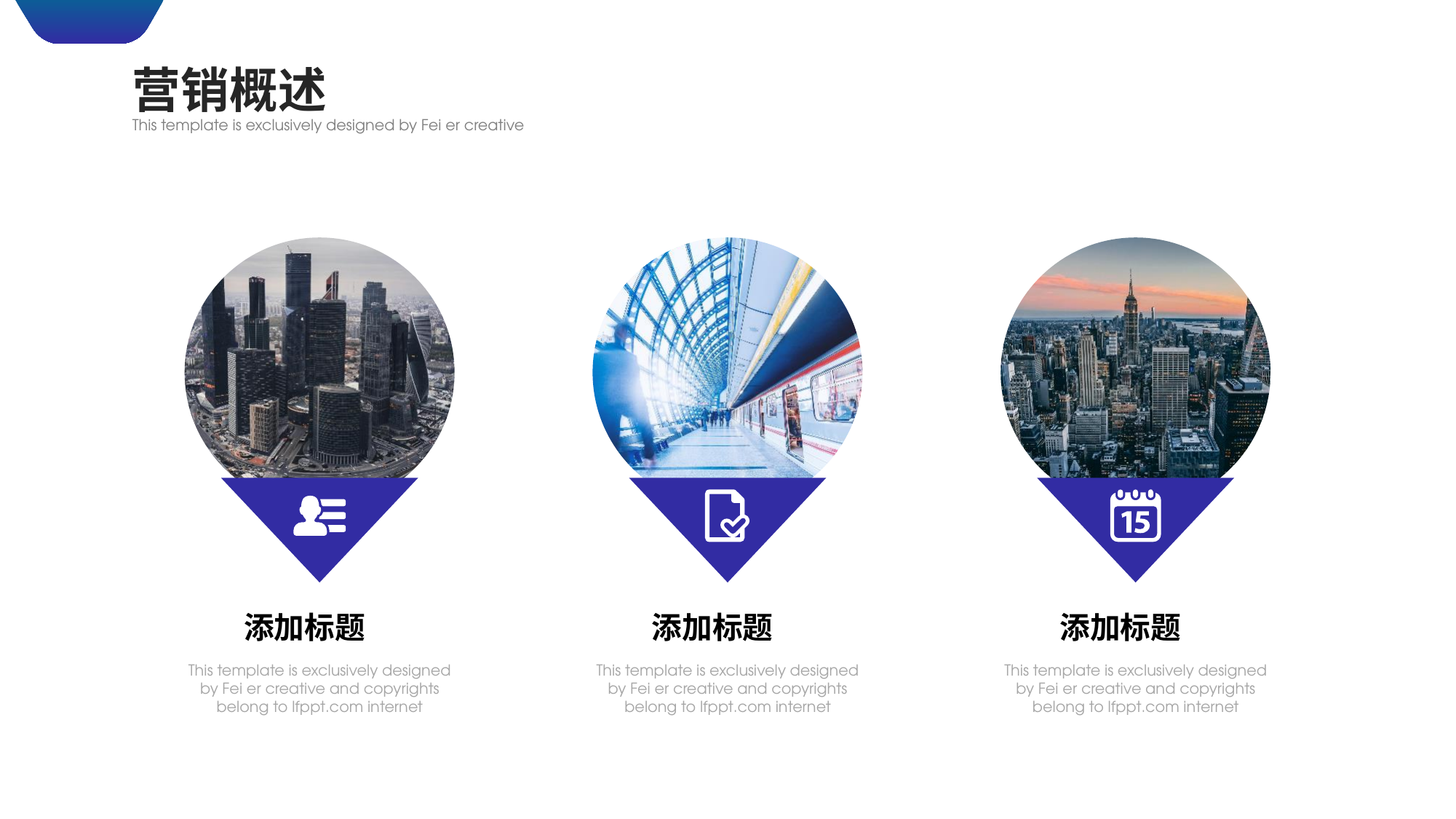

营销概述
This template is exclusively designed by Fei er creative

添加标题
This template is exclusively designed by Fei er creative and copyrights belong to lfppt.com internet
添加标题
This template is exclusively designed by Fei er creative and copyrights belong to lfppt.com internet
添加标题
This template is exclusively designed by Fei er creative and copyrights belong to lfppt.com internet